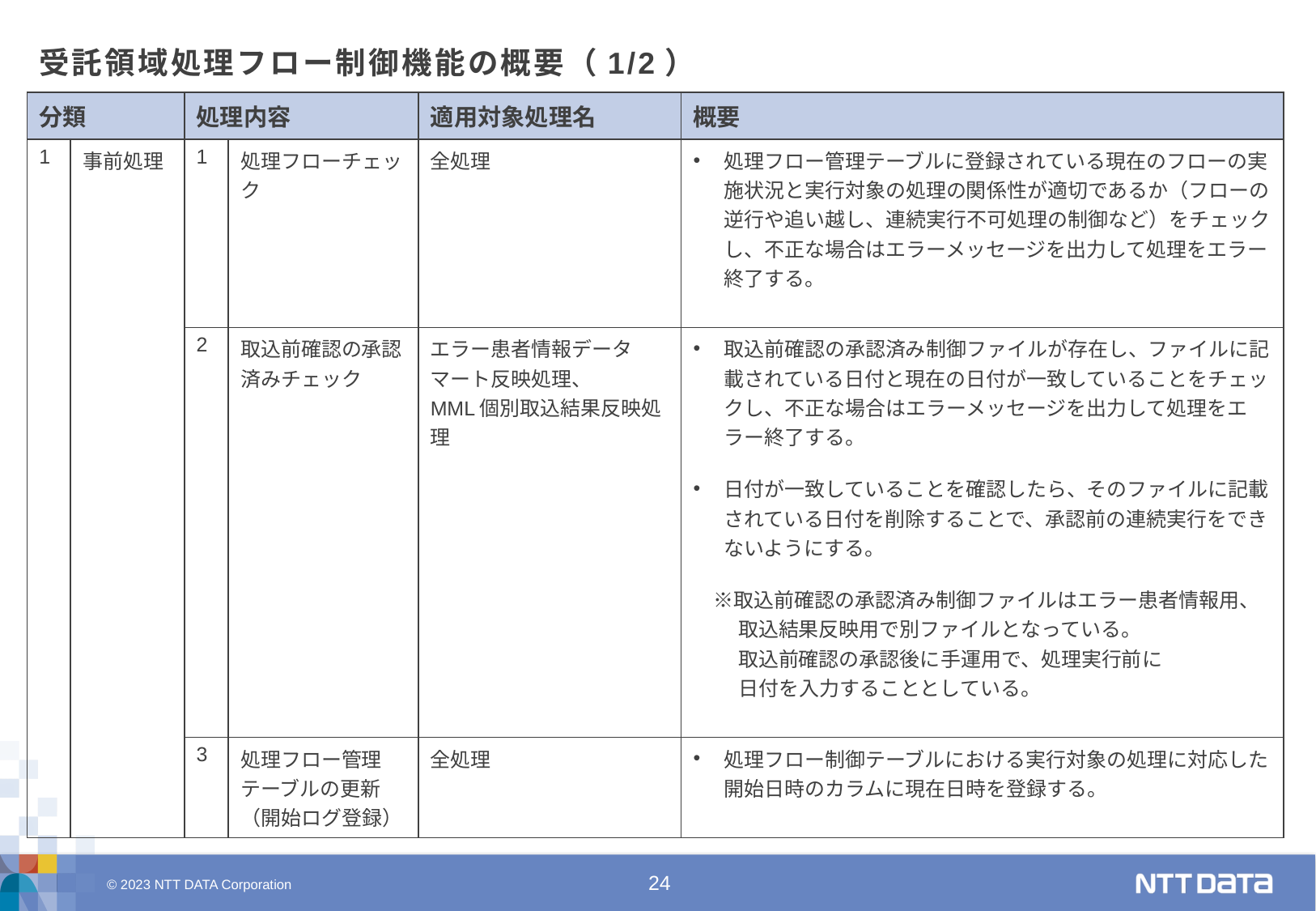

# 受託領域処理フロー制御機能の概要（1/2）
| 分類 |  | 処理内容 |  | 適用対象処理名 | 概要 |
| --- | --- | --- | --- | --- | --- |
| 1 | 事前処理 | 1 | 処理フローチェック | 全処理 | 処理フロー管理テーブルに登録されている現在のフローの実施状況と実行対象の処理の関係性が適切であるか（フローの逆行や追い越し、連続実行不可処理の制御など）をチェックし、不正な場合はエラーメッセージを出力して処理をエラー終了する。 |
|  |  | 2 | 取込前確認の承認済みチェック | エラー患者情報データマート反映処理、 MML個別取込結果反映処理 | 取込前確認の承認済み制御ファイルが存在し、ファイルに記載されている日付と現在の日付が一致していることをチェックし、不正な場合はエラーメッセージを出力して処理をエラー終了する。 日付が一致していることを確認したら、そのファイルに記載されている日付を削除することで、承認前の連続実行をできないようにする。 　※取込前確認の承認済み制御ファイルはエラー患者情報用、 　　 取込結果反映用で別ファイルとなっている。 　　 取込前確認の承認後に手運用で、処理実行前に 　　 日付を入力することとしている。 |
|  |  | 3 | 処理フロー管理 テーブルの更新 （開始ログ登録） | 全処理 | 処理フロー制御テーブルにおける実行対象の処理に対応した開始日時のカラムに現在日時を登録する。 |